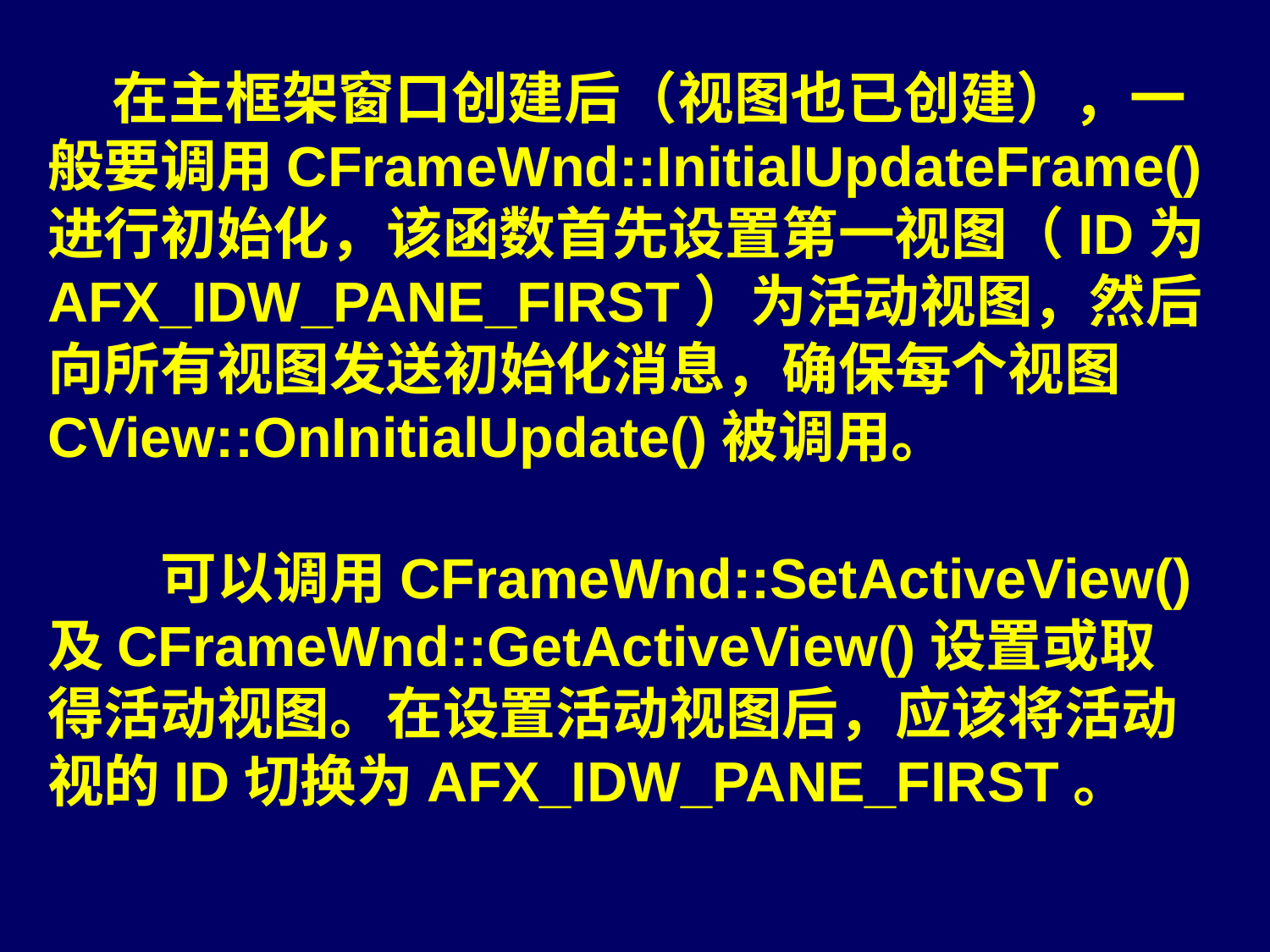

在主框架窗口创建后（视图也已创建），一般要调用CFrameWnd::InitialUpdateFrame()进行初始化，该函数首先设置第一视图（ID为AFX_IDW_PANE_FIRST）为活动视图，然后向所有视图发送初始化消息，确保每个视图CView::OnInitialUpdate()被调用。
　　可以调用CFrameWnd::SetActiveView()及CFrameWnd::GetActiveView()设置或取得活动视图。在设置活动视图后，应该将活动视的ID切换为AFX_IDW_PANE_FIRST。